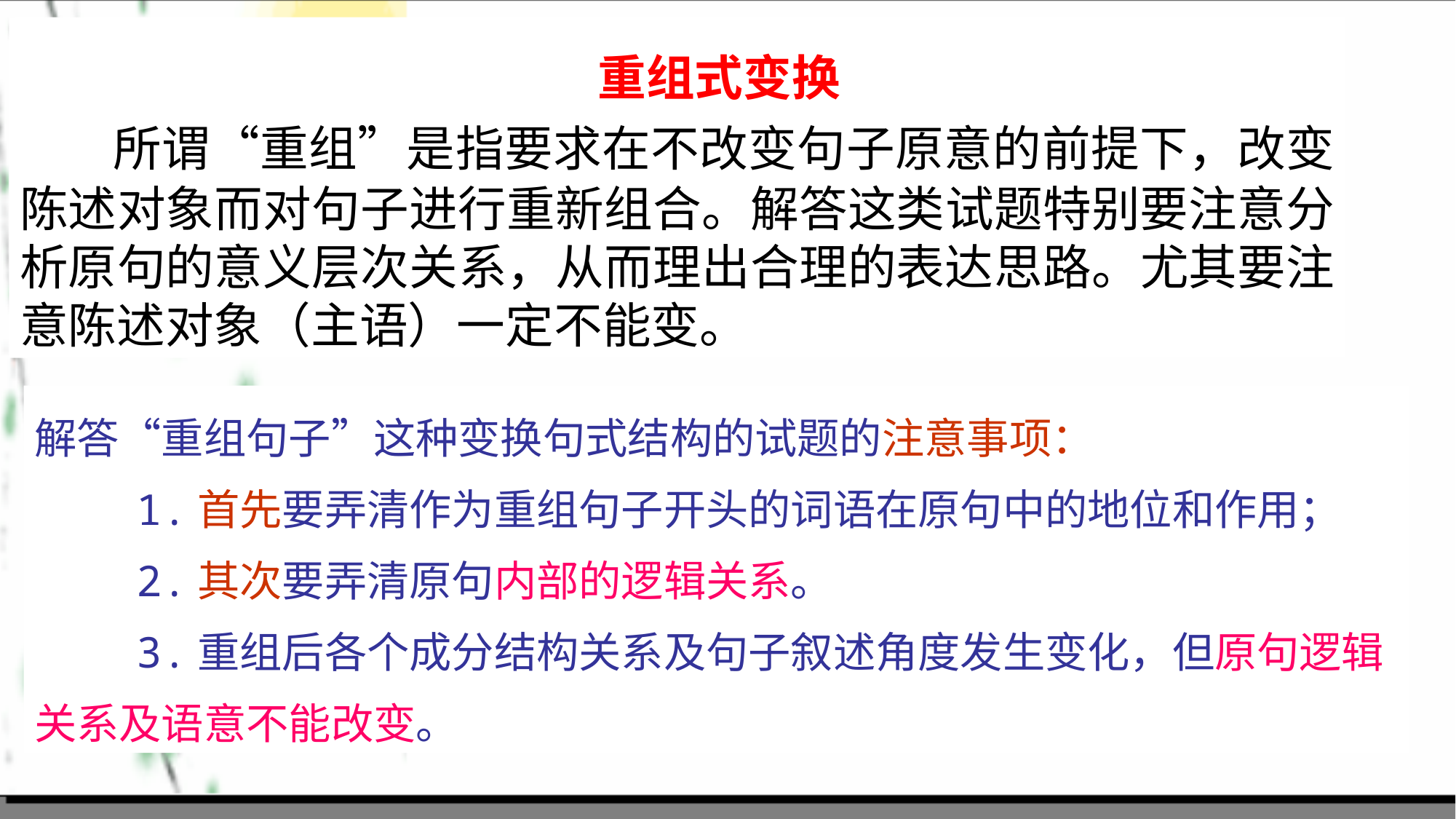

重组式变换
      所谓“重组”是指要求在不改变句子原意的前提下，改变陈述对象而对句子进行重新组合。解答这类试题特别要注意分析原句的意义层次关系，从而理出合理的表达思路。尤其要注意陈述对象（主语）一定不能变。
解答“重组句子”这种变换句式结构的试题的注意事项：
    1.首先要弄清作为重组句子开头的词语在原句中的地位和作用；
    2.其次要弄清原句内部的逻辑关系。
    3.重组后各个成分结构关系及句子叙述角度发生变化，但原句逻辑关系及语意不能改变。